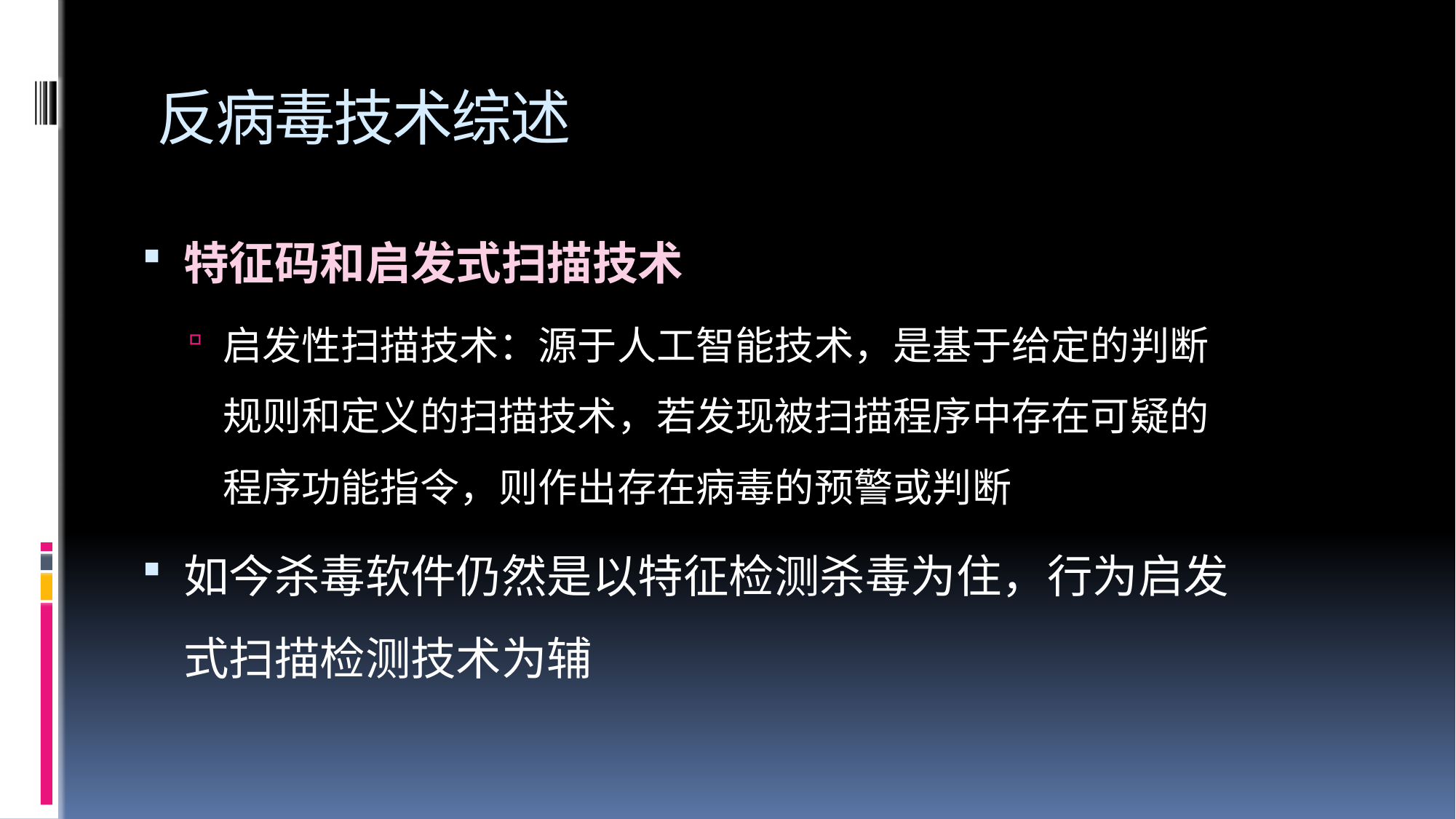

# 反病毒技术综述
特征码和启发式扫描技术
启发性扫描技术：源于人工智能技术，是基于给定的判断规则和定义的扫描技术，若发现被扫描程序中存在可疑的程序功能指令，则作出存在病毒的预警或判断
如今杀毒软件仍然是以特征检测杀毒为住，行为启发式扫描检测技术为辅